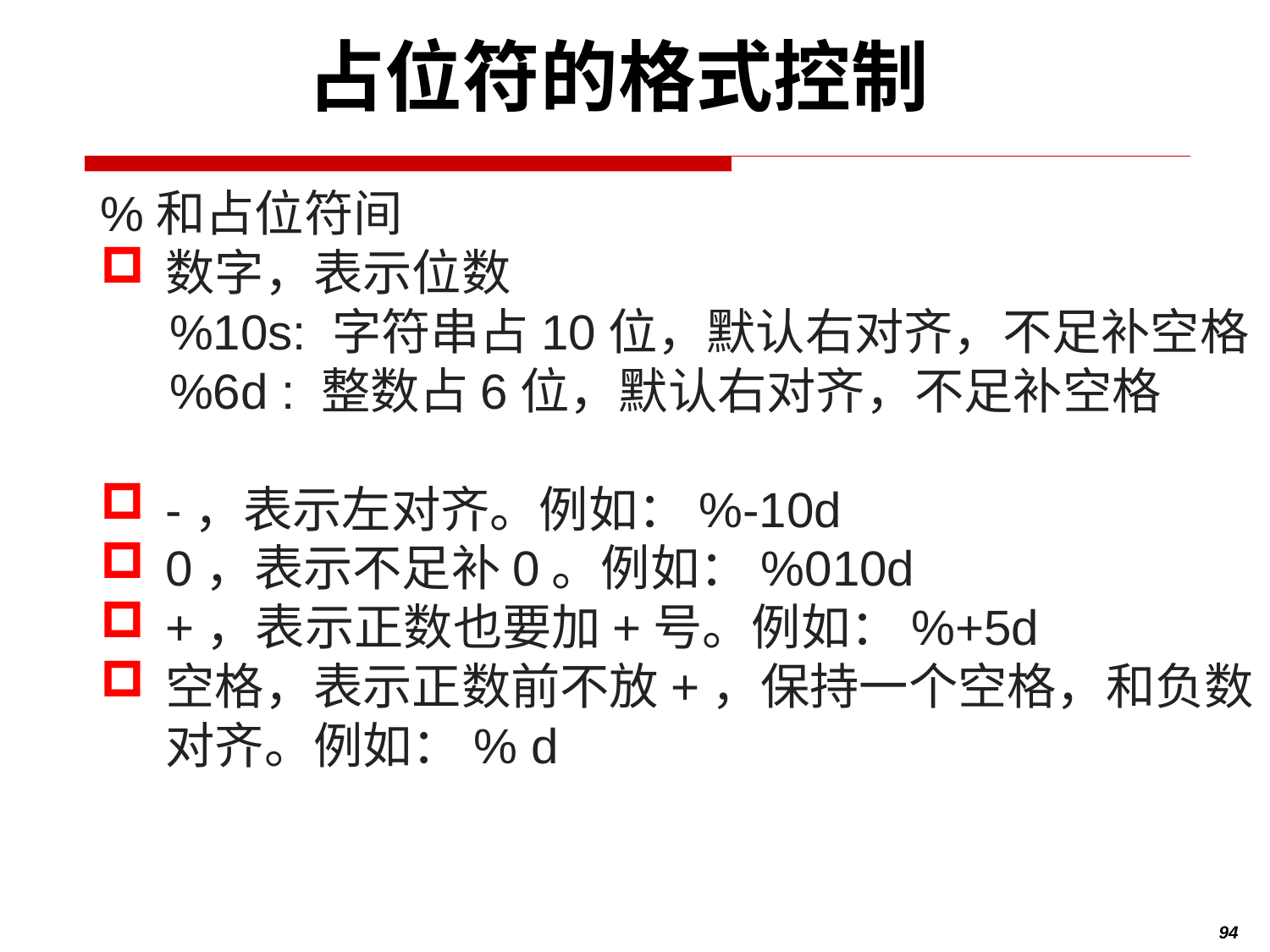

# 占位符的格式控制
%和占位符间
数字，表示位数
     %10s: 字符串占10位，默认右对齐，不足补空格
     %6d : 整数占6位，默认右对齐，不足补空格

-，表示左对齐。例如：%-10d
0，表示不足补0。例如：%010d
+，表示正数也要加+号。例如：%+5d
空格，表示正数前不放+，保持一个空格，和负数对齐。例如：% d
94